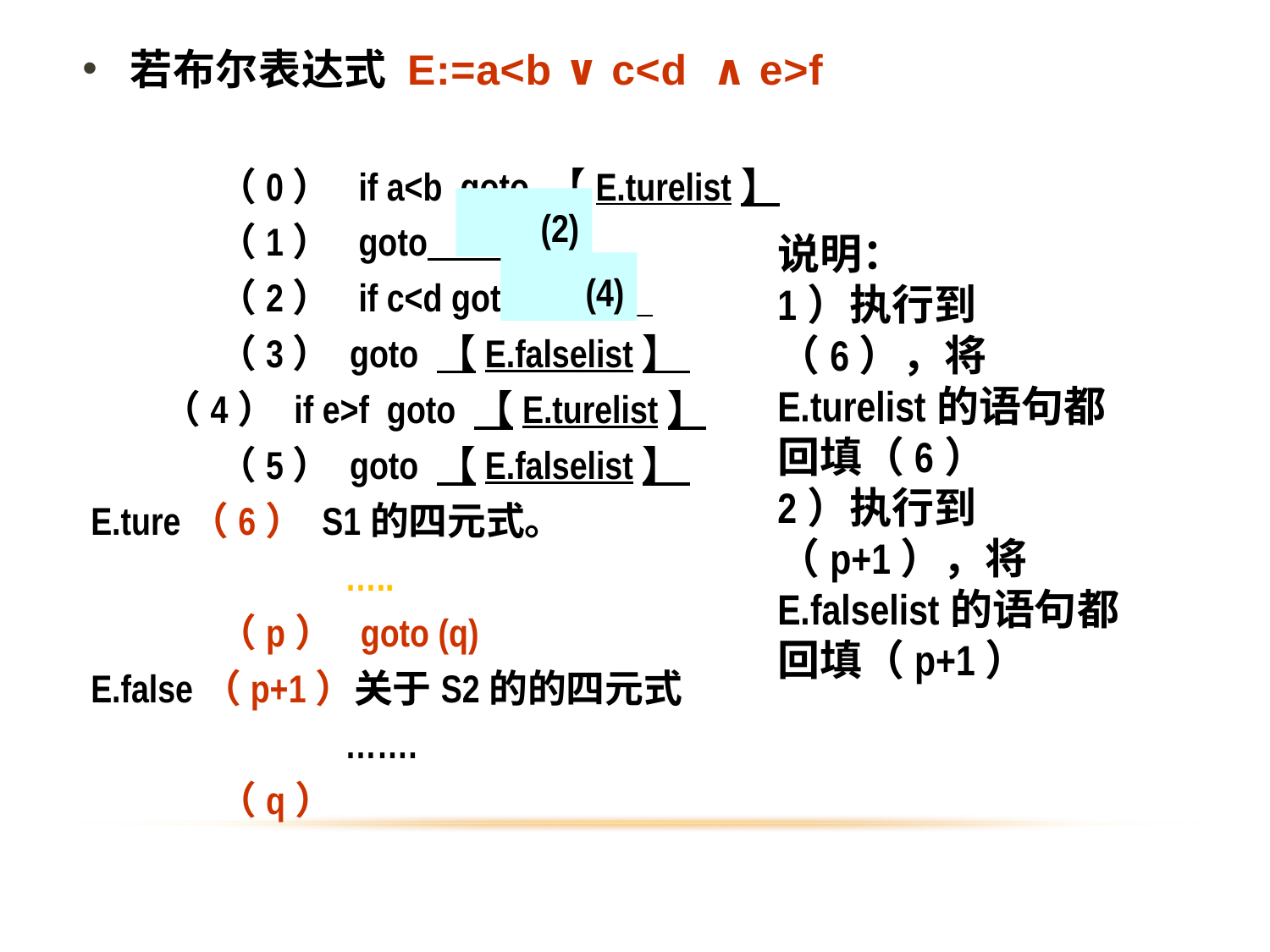

若布尔表达式 E:=a<b ∨ c<d  ∧ e>f
	（0）  if a<b  goto 【E.turelist】
	（1）  goto    ______
	（2）  if c<d goto   _____
	（3） goto 【E.falselist】
       （4） if e>f  goto 【E.turelist】
	（5） goto 【E.falselist】
E.ture（6） S1的四元式。
		…..
	（p）  goto (q)
E.false（p+1）关于S2的的四元式
		…….
	（q）
 (2)
说明：
1）执行到（6），将E.turelist的语句都回填（6）
2）执行到（p+1），将E.falselist的语句都回填（p+1）
 (4)